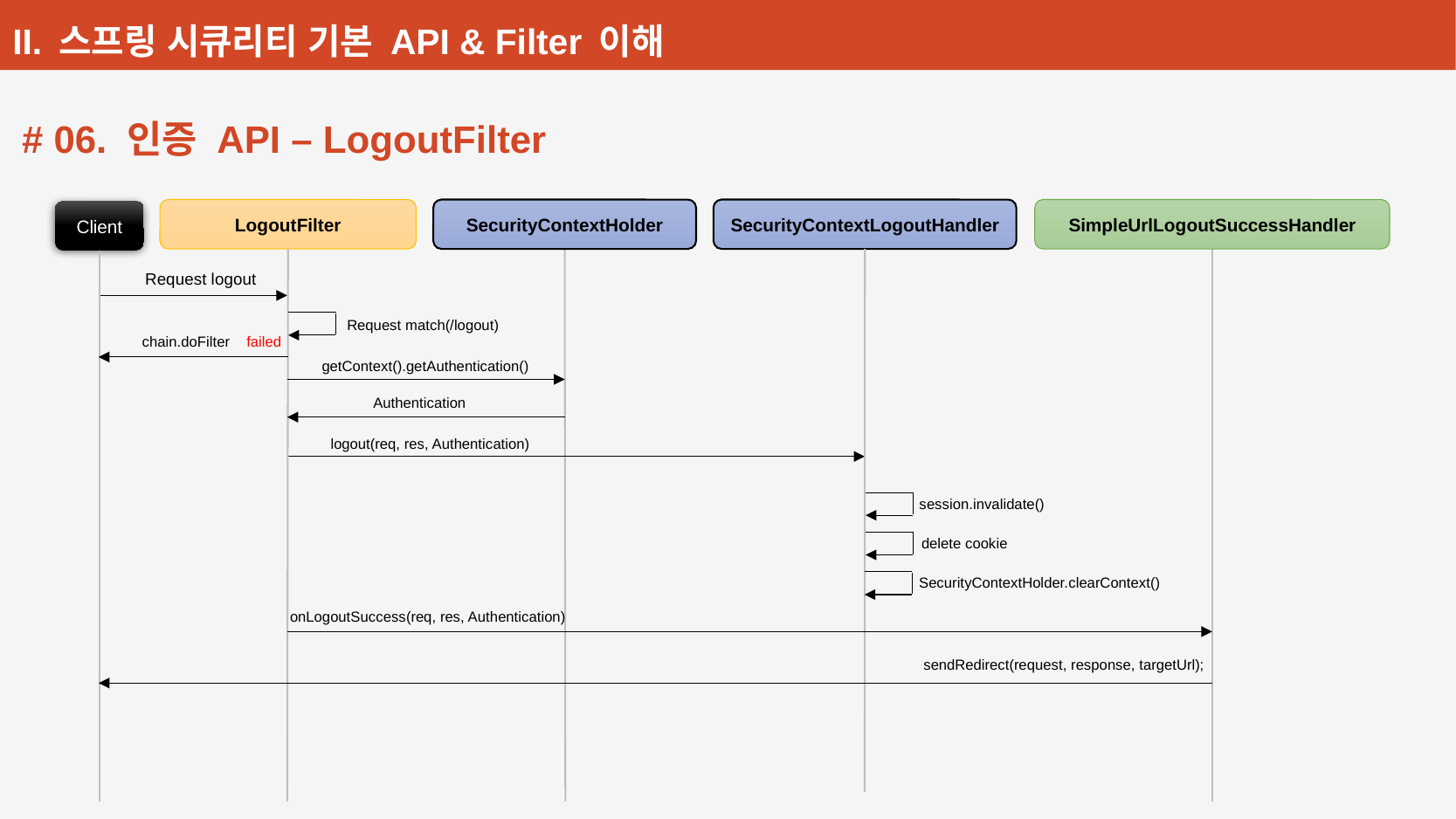

# 06. 인증 API – LogoutFilter
LogoutFilter
SecurityContextHolder
SecurityContextLogoutHandler
SimpleUrlLogoutSuccessHandler
Client
Request logout
Request match(/logout)
chain.doFilter    failed
getContext().getAuthentication()
Authentication
logout(req, res, Authentication)
session.invalidate()
delete cookie
SecurityContextHolder.clearContext()
onLogoutSuccess(req, res, Authentication)
sendRedirect(request, response, targetUrl);